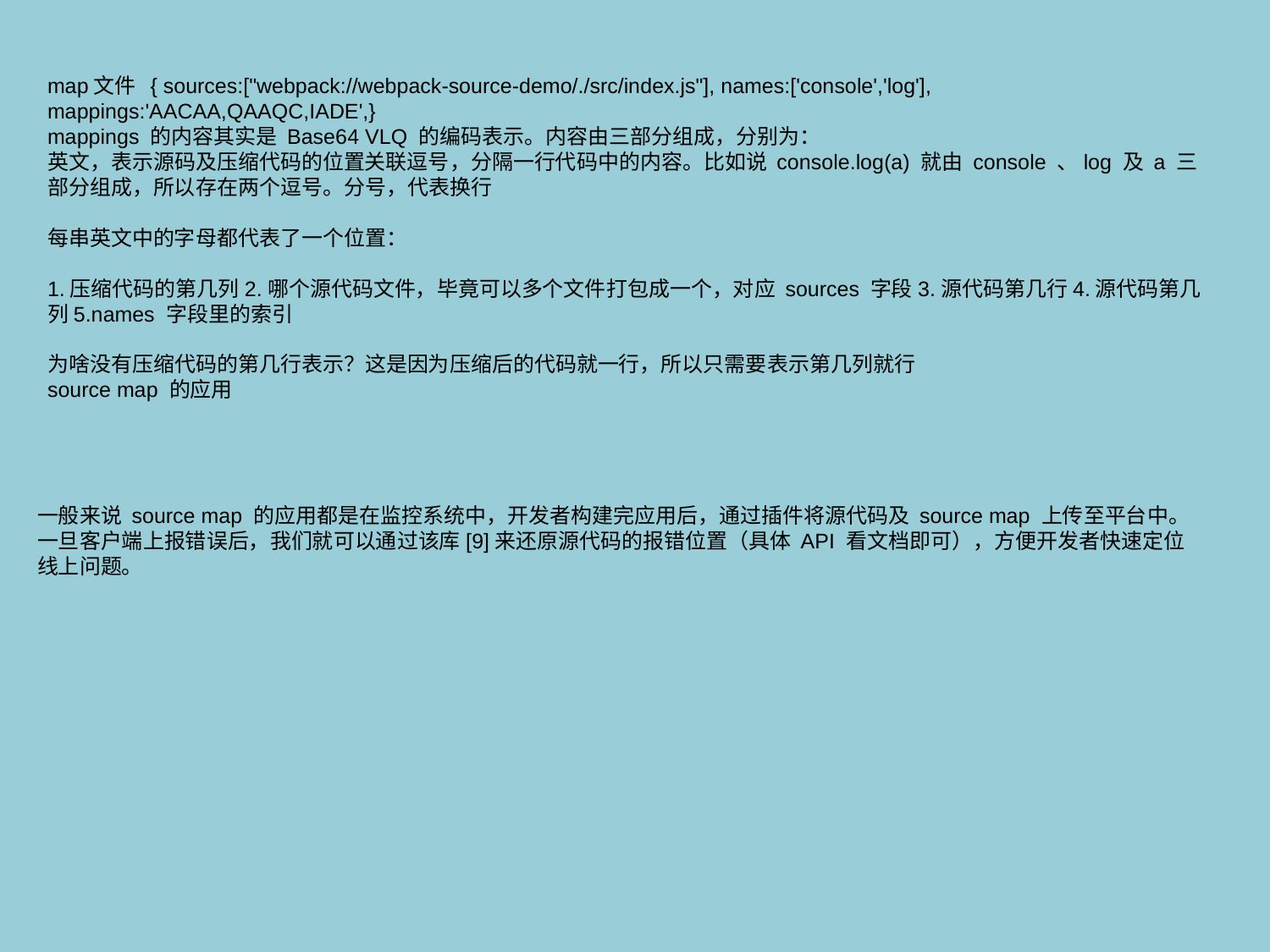

map文件  { sources:["webpack://webpack-source-demo/./src/index.js"], names:['console','log'], mappings:'AACAA,QAAQC,IADE',}
mappings 的内容其实是 Base64 VLQ 的编码表示。内容由三部分组成，分别为：
英文，表示源码及压缩代码的位置关联逗号，分隔一行代码中的内容。比如说 console.log(a) 就由 console 、log 及 a 三部分组成，所以存在两个逗号。分号，代表换行

每串英文中的字母都代表了一个位置：

1.压缩代码的第几列2.哪个源代码文件，毕竟可以多个文件打包成一个，对应 sources 字段3.源代码第几行4.源代码第几列5.names 字段里的索引

为啥没有压缩代码的第几行表示？这是因为压缩后的代码就一行，所以只需要表示第几列就行
source map 的应用

一般来说 source map 的应用都是在监控系统中，开发者构建完应用后，通过插件将源代码及 source map 上传至平台中。一旦客户端上报错误后，我们就可以通过该库[9]来还原源代码的报错位置（具体 API 看文档即可），方便开发者快速定位线上问题。